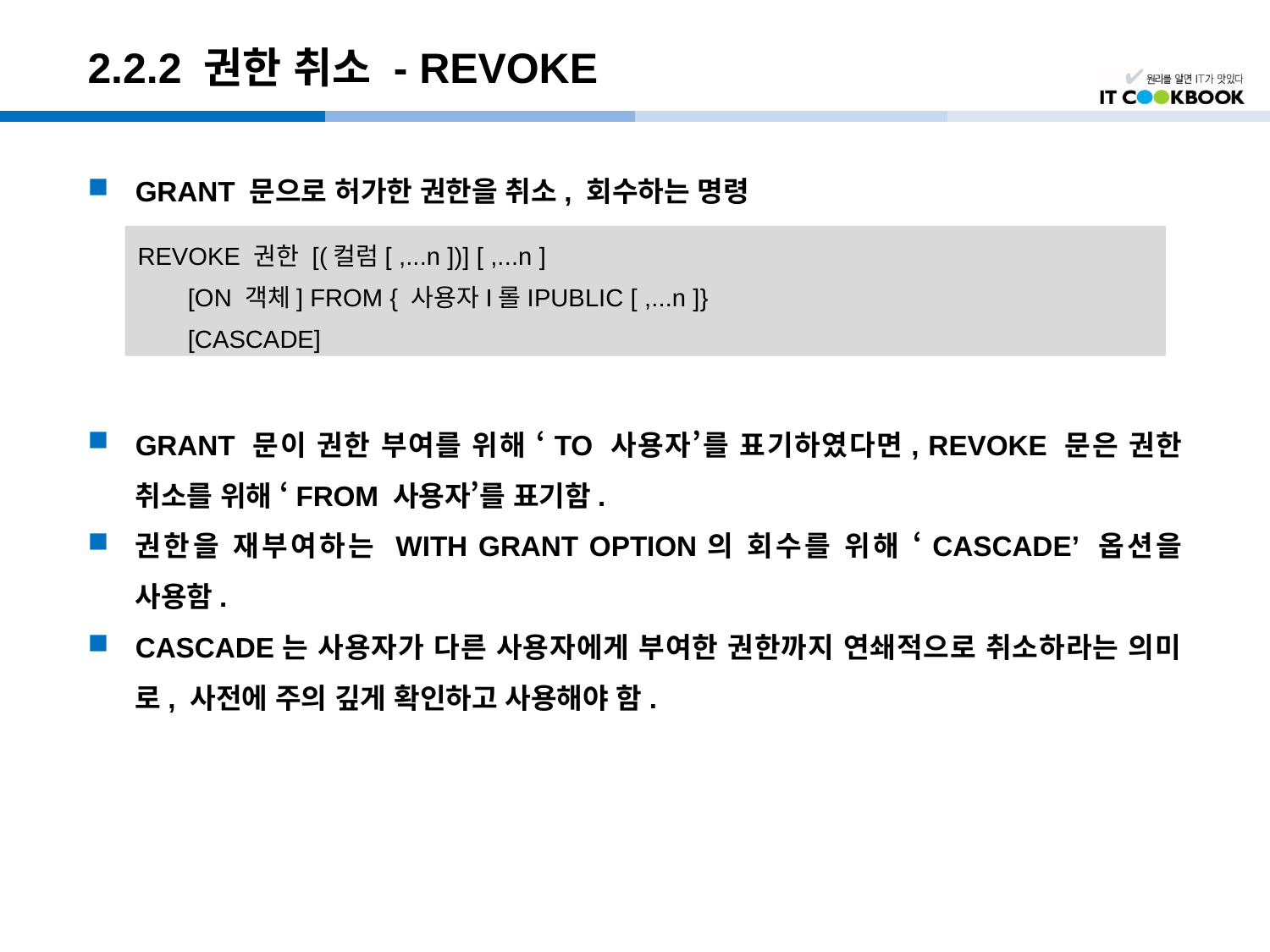

# 2.2.2 권한 취소 - REVOKE
GRANT 문으로 허가한 권한을 취소, 회수하는 명령

GRANT 문이 권한 부여를 위해 ‘TO 사용자’를 표기하였다면, REVOKE 문은 권한 취소를 위해 ‘FROM 사용자’를 표기함.
권한을 재부여하는 WITH GRANT OPTION의 회수를 위해 ‘CASCADE’ 옵션을 사용함.
CASCADE는 사용자가 다른 사용자에게 부여한 권한까지 연쇄적으로 취소하라는 의미로, 사전에 주의 깊게 확인하고 사용해야 함.
REVOKE 권한 [(컬럼[ ,...n ])] [ ,...n ]
[ON 객체] FROM { 사용자Ι롤ΙPUBLIC [ ,...n ]}
[CASCADE]